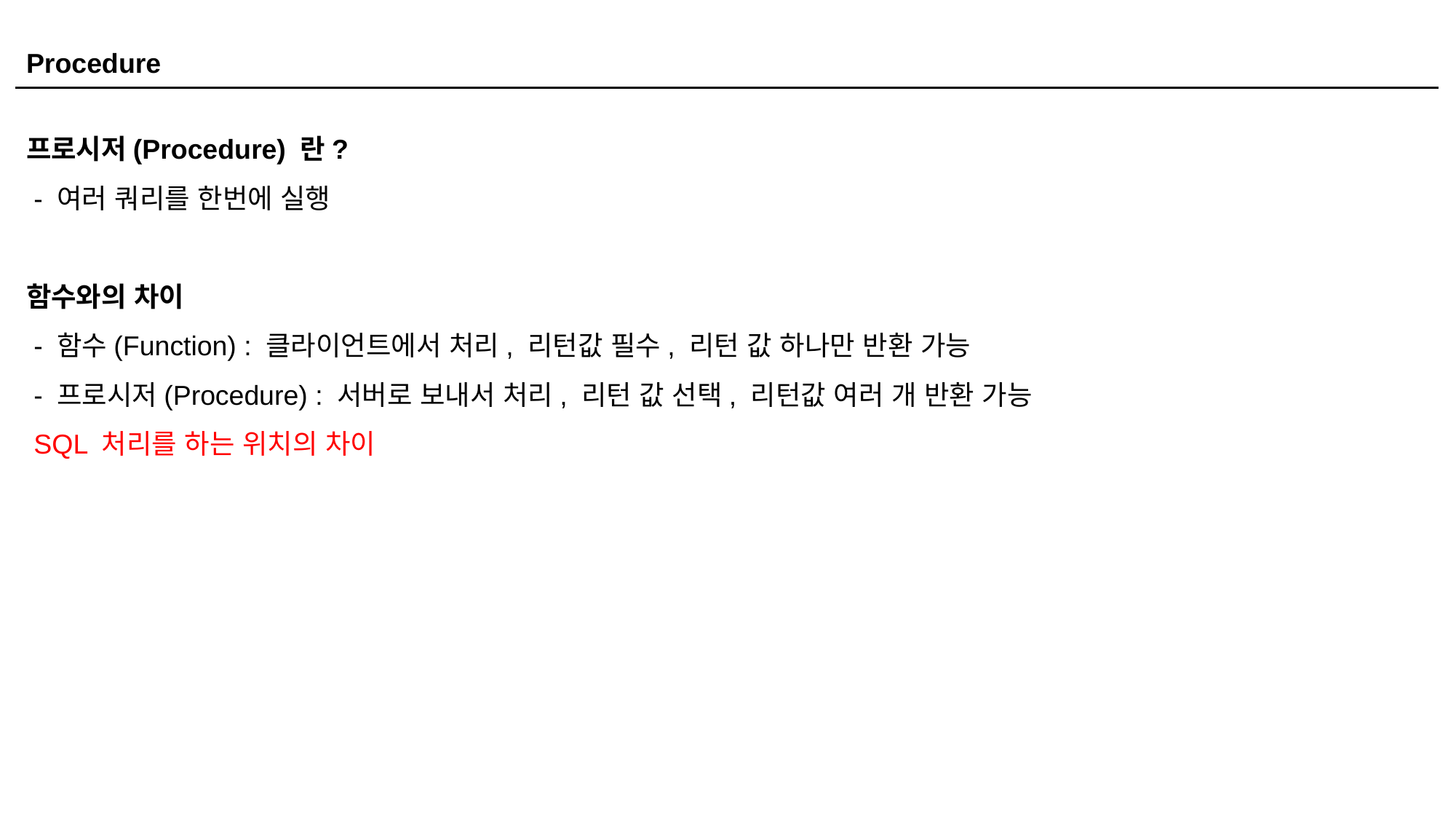

Procedure
프로시저(Procedure) 란?
 - 여러 쿼리를 한번에 실행

함수와의 차이
 - 함수(Function) : 클라이언트에서 처리, 리턴값 필수, 리턴 값 하나만 반환 가능
 - 프로시저(Procedure) : 서버로 보내서 처리, 리턴 값 선택, 리턴값 여러 개 반환 가능
 SQL 처리를 하는 위치의 차이